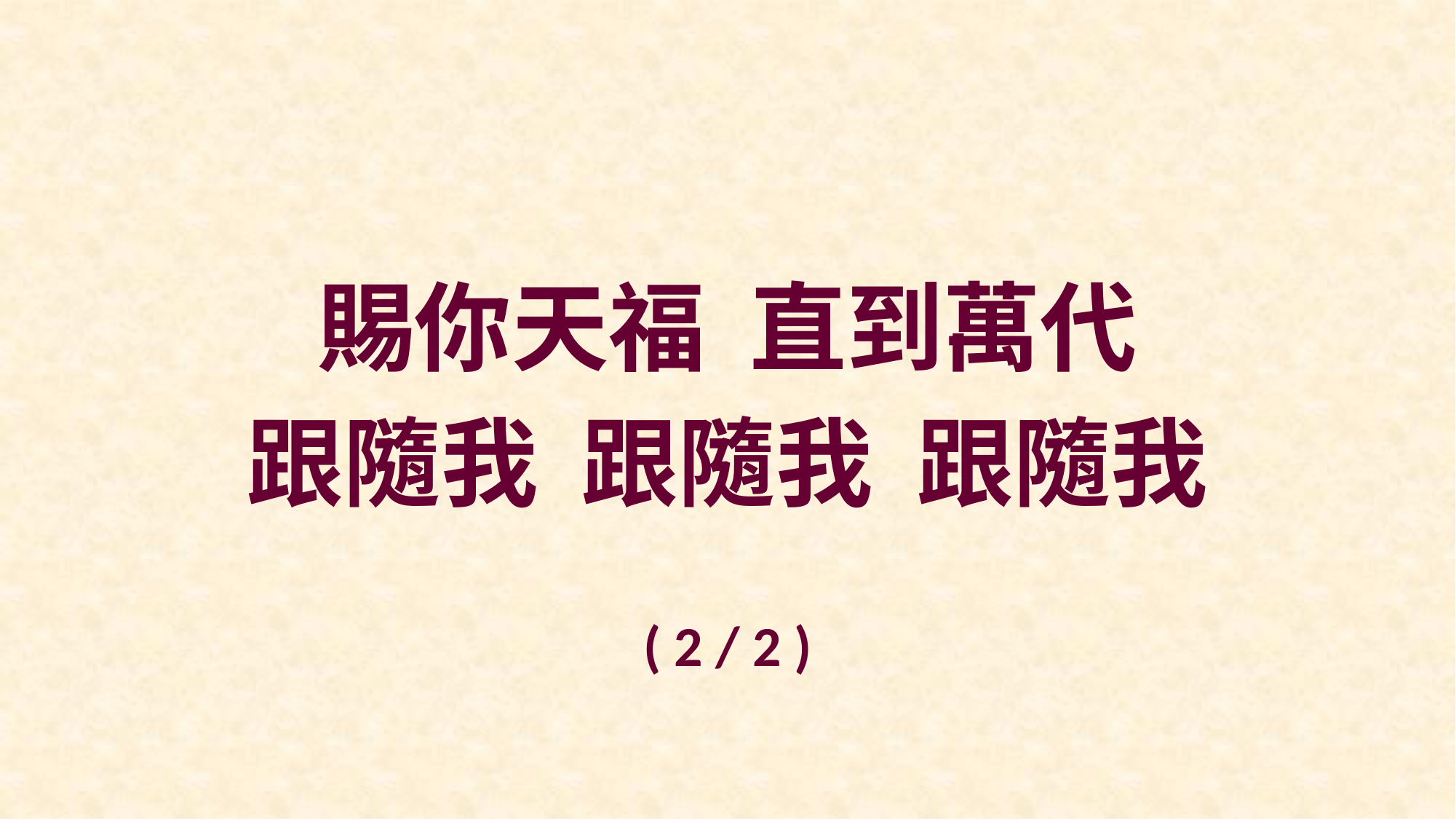

賜你天福  直到萬代
跟隨我  跟隨我  跟隨我
( 2 / 2 )